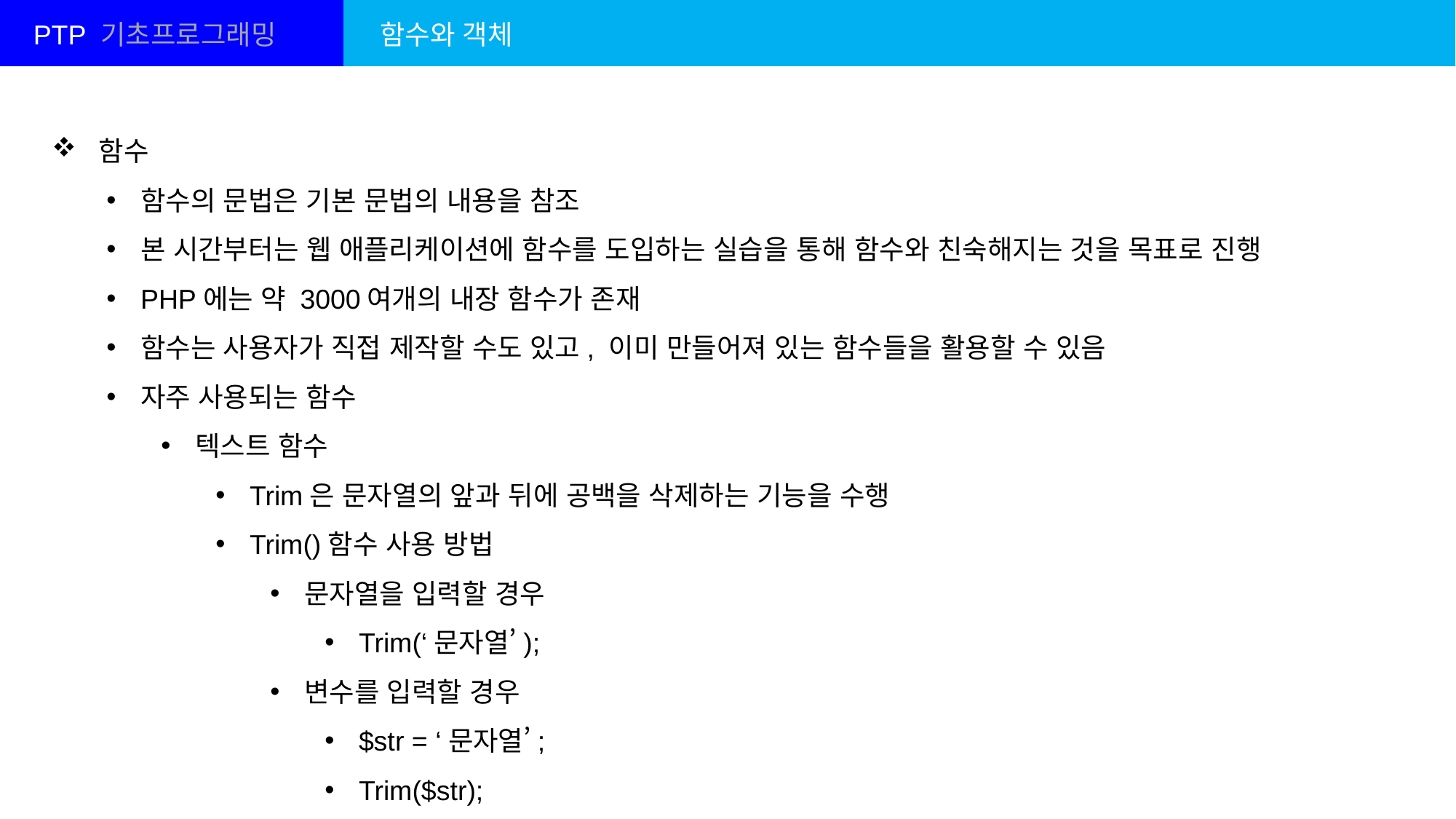

PTP 기초프로그래밍
함수와 객체
 함수
함수의 문법은 기본 문법의 내용을 참조
본 시간부터는 웹 애플리케이션에 함수를 도입하는 실습을 통해 함수와 친숙해지는 것을 목표로 진행
PHP에는 약 3000여개의 내장 함수가 존재
함수는 사용자가 직접 제작할 수도 있고, 이미 만들어져 있는 함수들을 활용할 수 있음
자주 사용되는 함수
텍스트 함수
Trim은 문자열의 앞과 뒤에 공백을 삭제하는 기능을 수행
Trim()함수 사용 방법
문자열을 입력할 경우
Trim(‘문자열’);
변수를 입력할 경우
$str = ‘문자열’;
Trim($str);